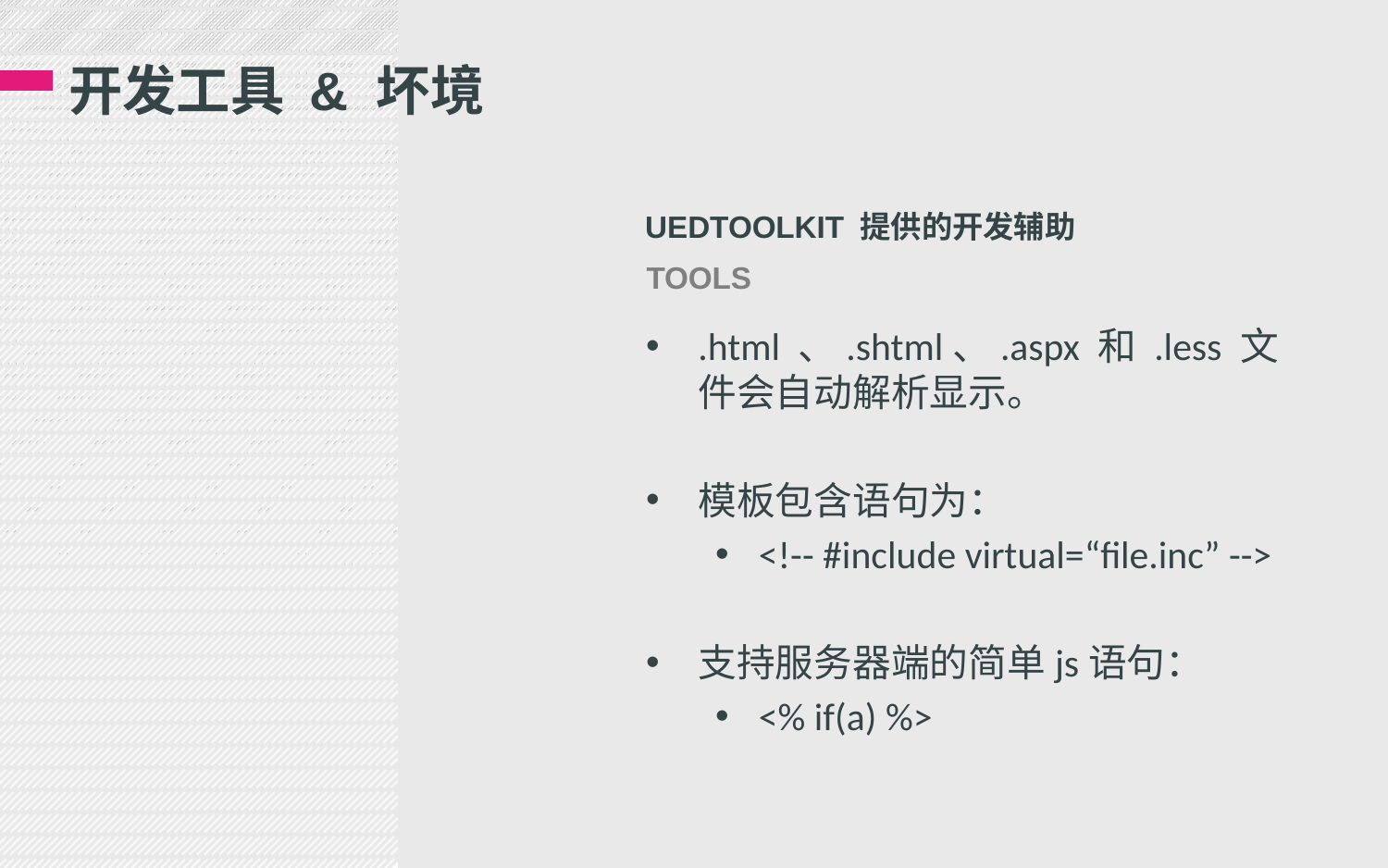

# 开发工具 & 坏境
UEDTOOLKIT 提供的开发辅助
TOOLS

.html 、.shtml、.aspx 和 .less 文件会自动解析显示。

模板包含语句为：
<!-- #include virtual=“file.inc” -->

支持服务器端的简单js语句：
<% if(a) %>